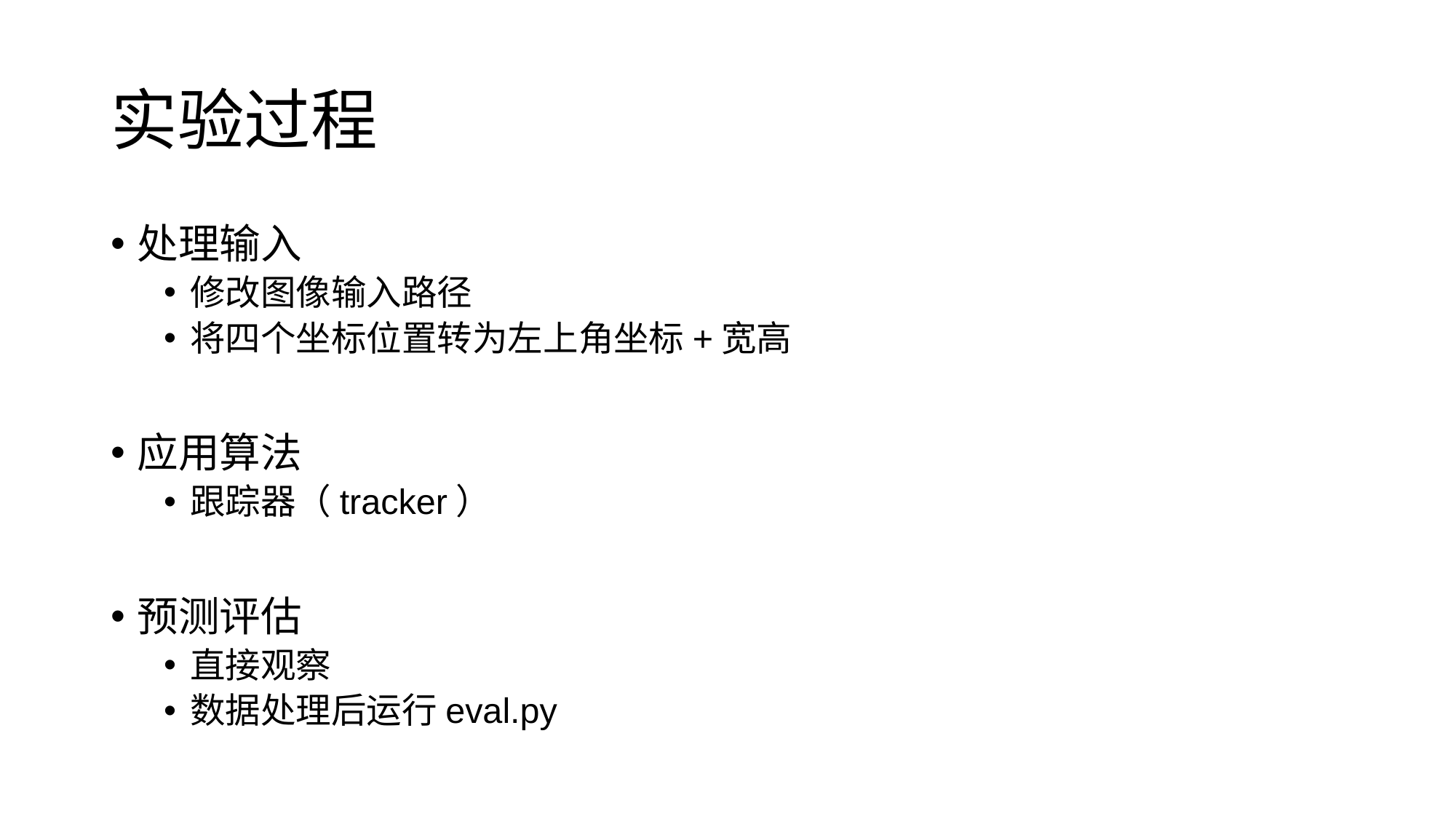

# 实验过程
处理输入
修改图像输入路径
将四个坐标位置转为左上角坐标+宽高

应用算法
跟踪器（tracker）

预测评估
直接观察
数据处理后运行eval.py